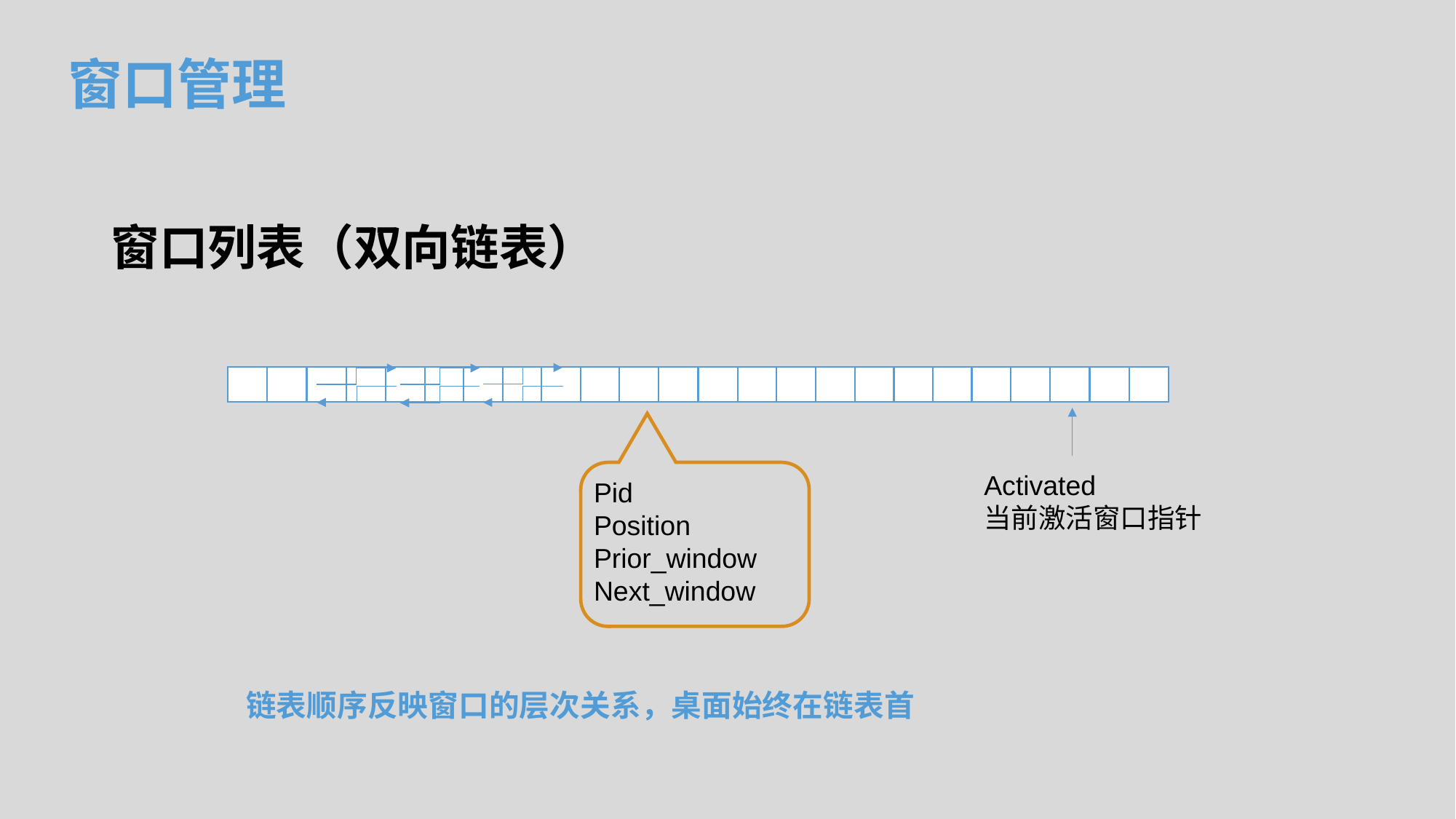

窗口管理
窗口列表（双向链表）

Pid
Position
Prior_window
Next_window
Activated
当前激活窗口指针
链表顺序反映窗口的层次关系，桌面始终在链表首